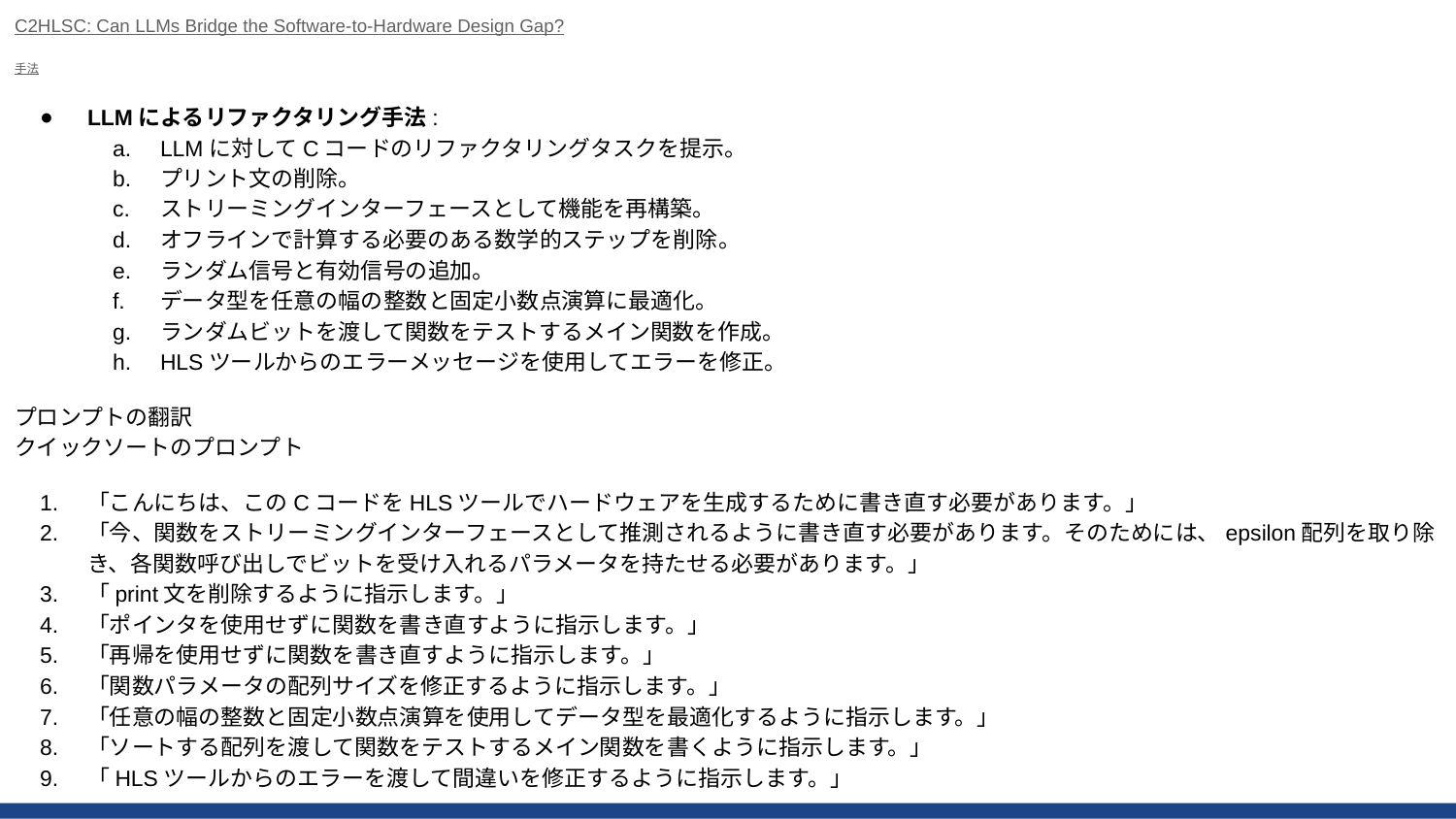

C2HLSC: Can LLMs Bridge the Software-to-Hardware Design Gap?
手法
LLMによるリファクタリング手法:
LLMに対してCコードのリファクタリングタスクを提示。
プリント文の削除。
ストリーミングインターフェースとして機能を再構築。
オフラインで計算する必要のある数学的ステップを削除。
ランダム信号と有効信号の追加。
データ型を任意の幅の整数と固定小数点演算に最適化。
ランダムビットを渡して関数をテストするメイン関数を作成。
HLSツールからのエラーメッセージを使用してエラーを修正。
プロンプトの翻訳
クイックソートのプロンプト
「こんにちは、このCコードをHLSツールでハードウェアを生成するために書き直す必要があります。」
「今、関数をストリーミングインターフェースとして推測されるように書き直す必要があります。そのためには、epsilon配列を取り除き、各関数呼び出しでビットを受け入れるパラメータを持たせる必要があります。」
「print文を削除するように指示します。」
「ポインタを使用せずに関数を書き直すように指示します。」
「再帰を使用せずに関数を書き直すように指示します。」
「関数パラメータの配列サイズを修正するように指示します。」
「任意の幅の整数と固定小数点演算を使用してデータ型を最適化するように指示します。」
「ソートする配列を渡して関数をテストするメイン関数を書くように指示します。」
「HLSツールからのエラーを渡して間違いを修正するように指示します。」